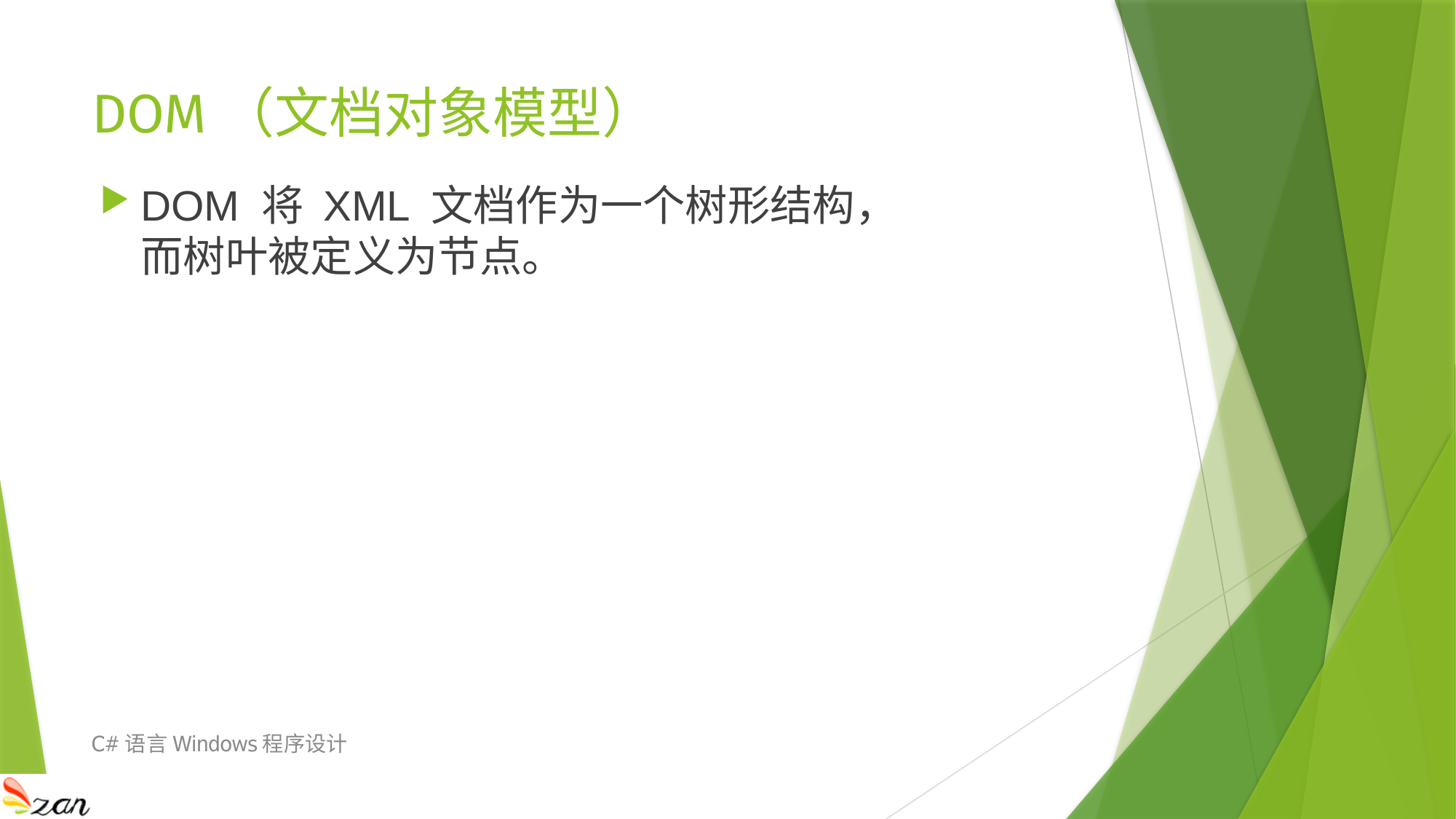

# DOM（文档对象模型）
DOM 将 XML 文档作为一个树形结构，而树叶被定义为节点。
C#语言Windows程序设计